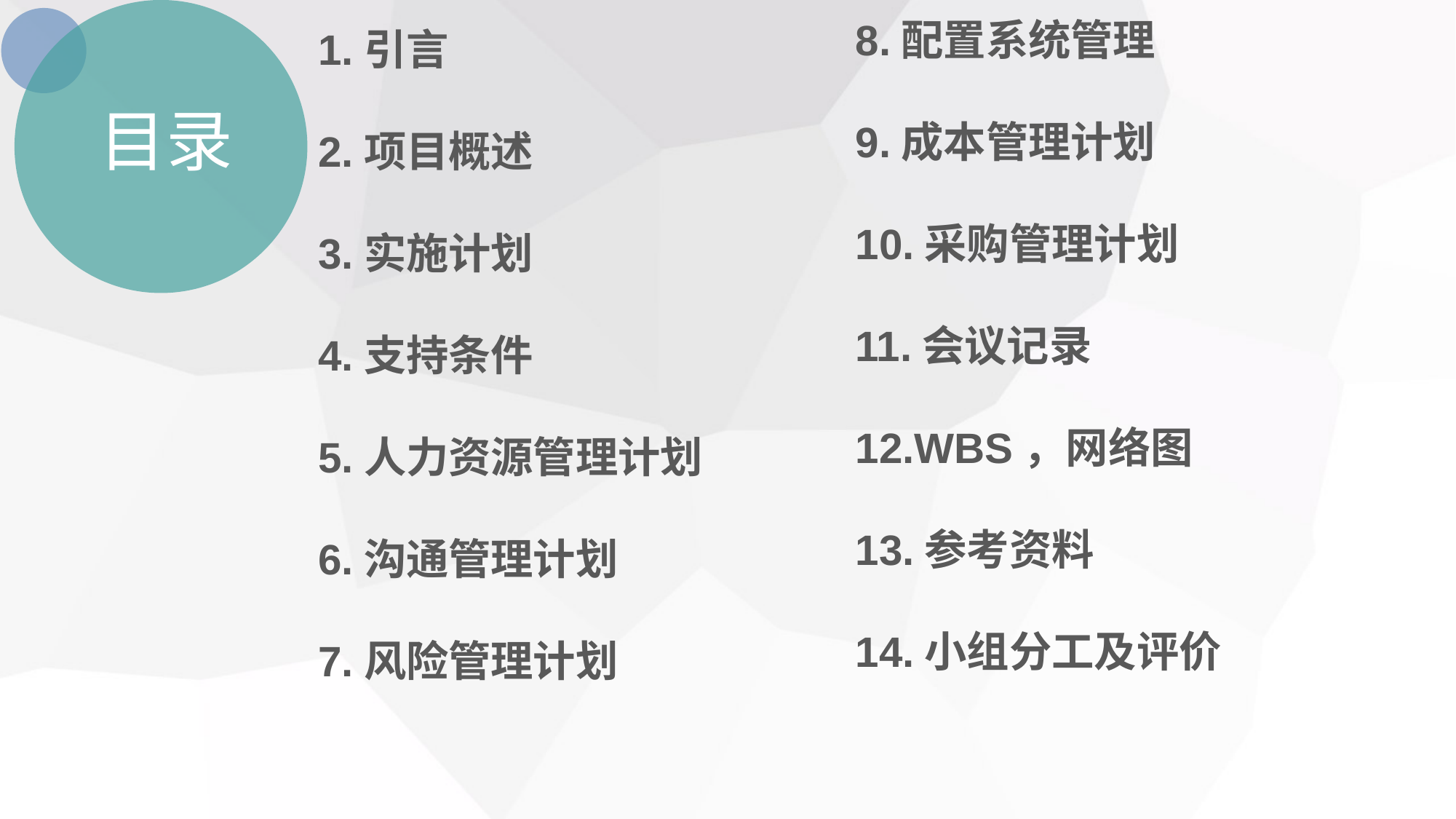

8.配置系统管理

9.成本管理计划

10.采购管理计划

11.会议记录

12.WBS，网络图

13.参考资料

14.小组分工及评价
1.引言

2.项目概述

3.实施计划

4.支持条件

5.人力资源管理计划

6.沟通管理计划

7.风险管理计划

目录